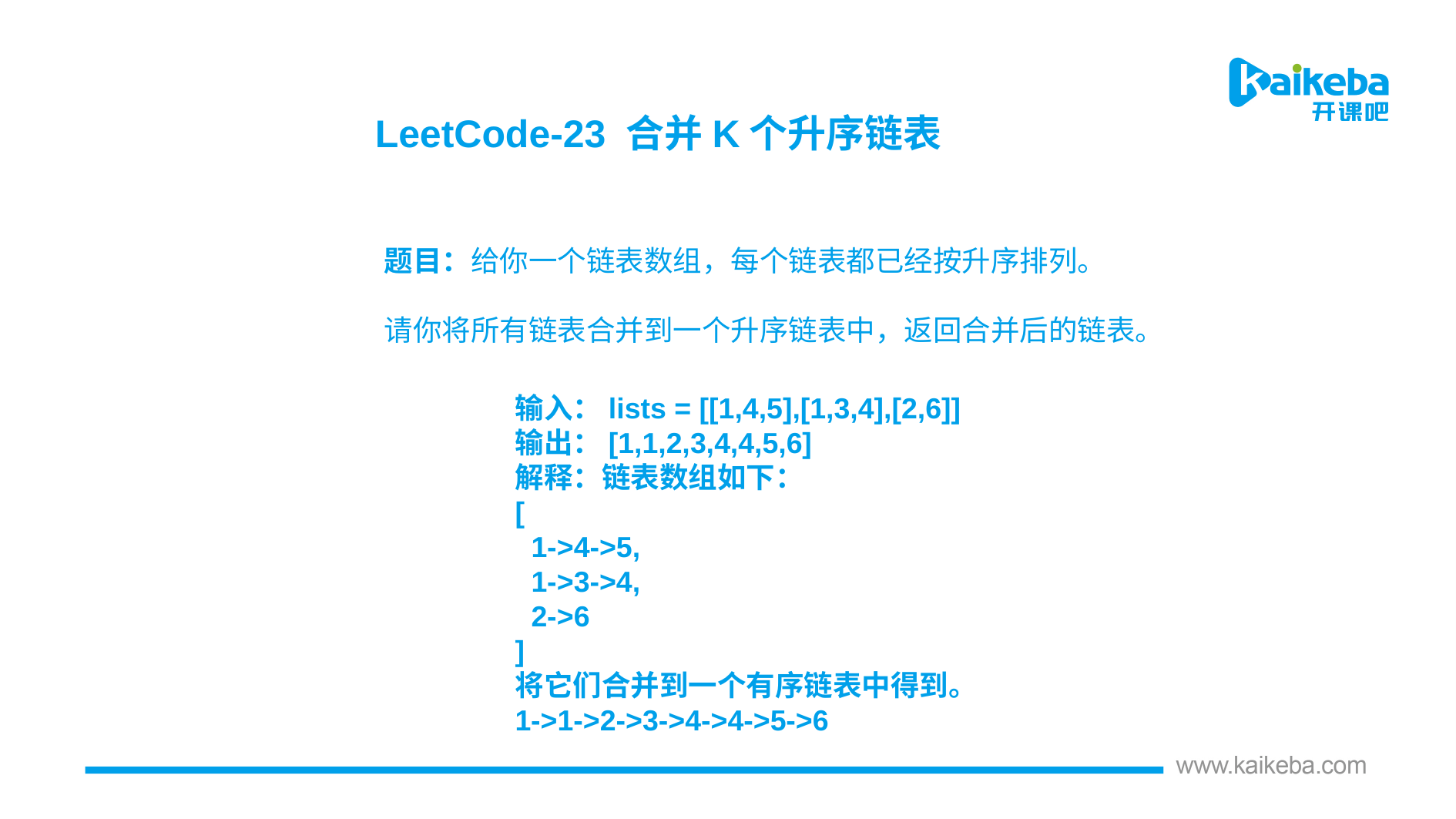

LeetCode-23 合并K个升序链表
题目：给你一个链表数组，每个链表都已经按升序排列。

请你将所有链表合并到一个升序链表中，返回合并后的链表。

输入：lists = [[1,4,5],[1,3,4],[2,6]]
输出：[1,1,2,3,4,4,5,6]
解释：链表数组如下：
[
  1->4->5,
  1->3->4,
  2->6
]
将它们合并到一个有序链表中得到。
1->1->2->3->4->4->5->6